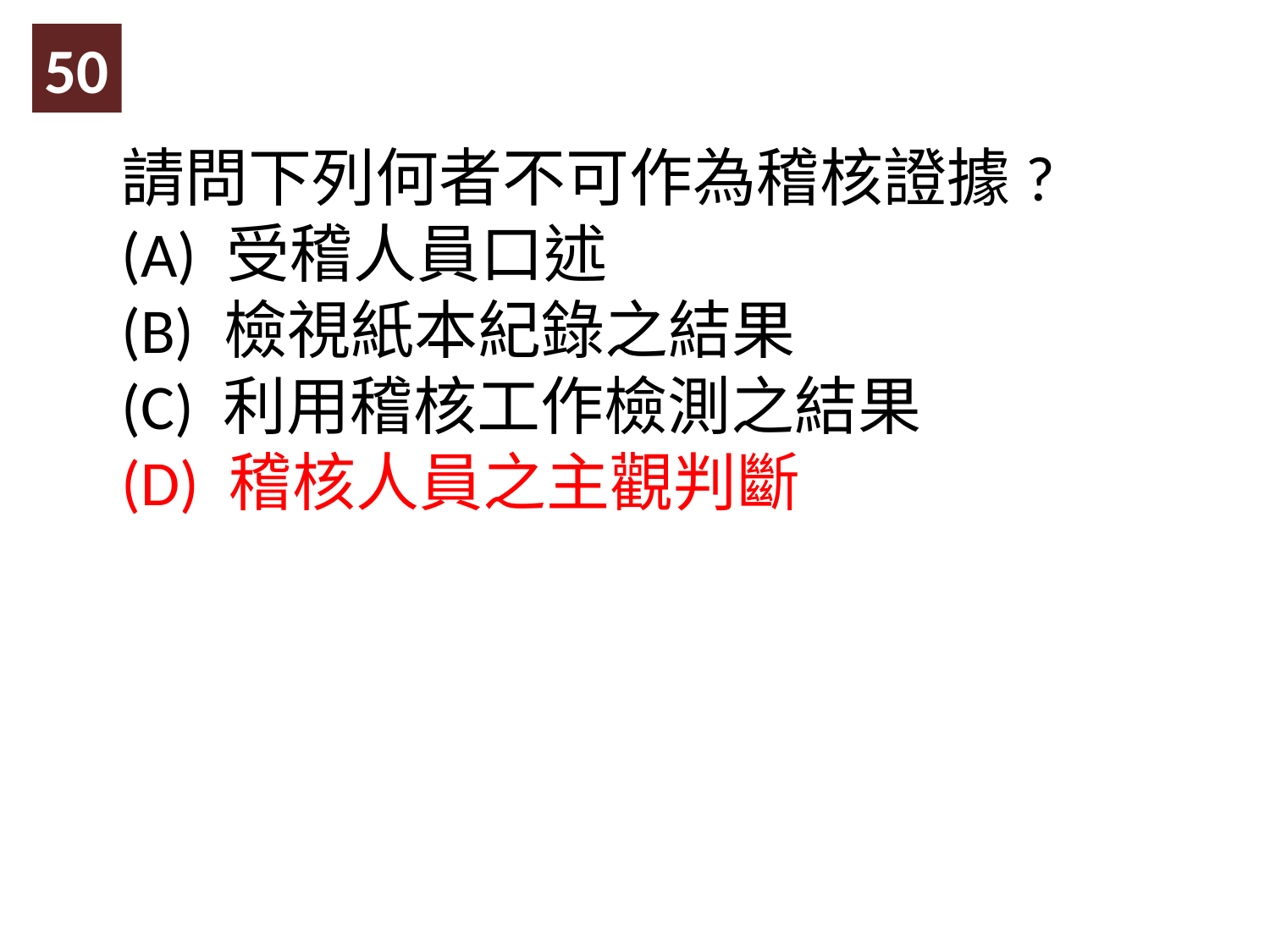

50
請問下列何者不可作為稽核證據?
(A) 受稽人員口述
(B) 檢視紙本紀錄之結果
(C) 利用稽核工作檢測之結果
(D) 稽核人員之主觀判斷